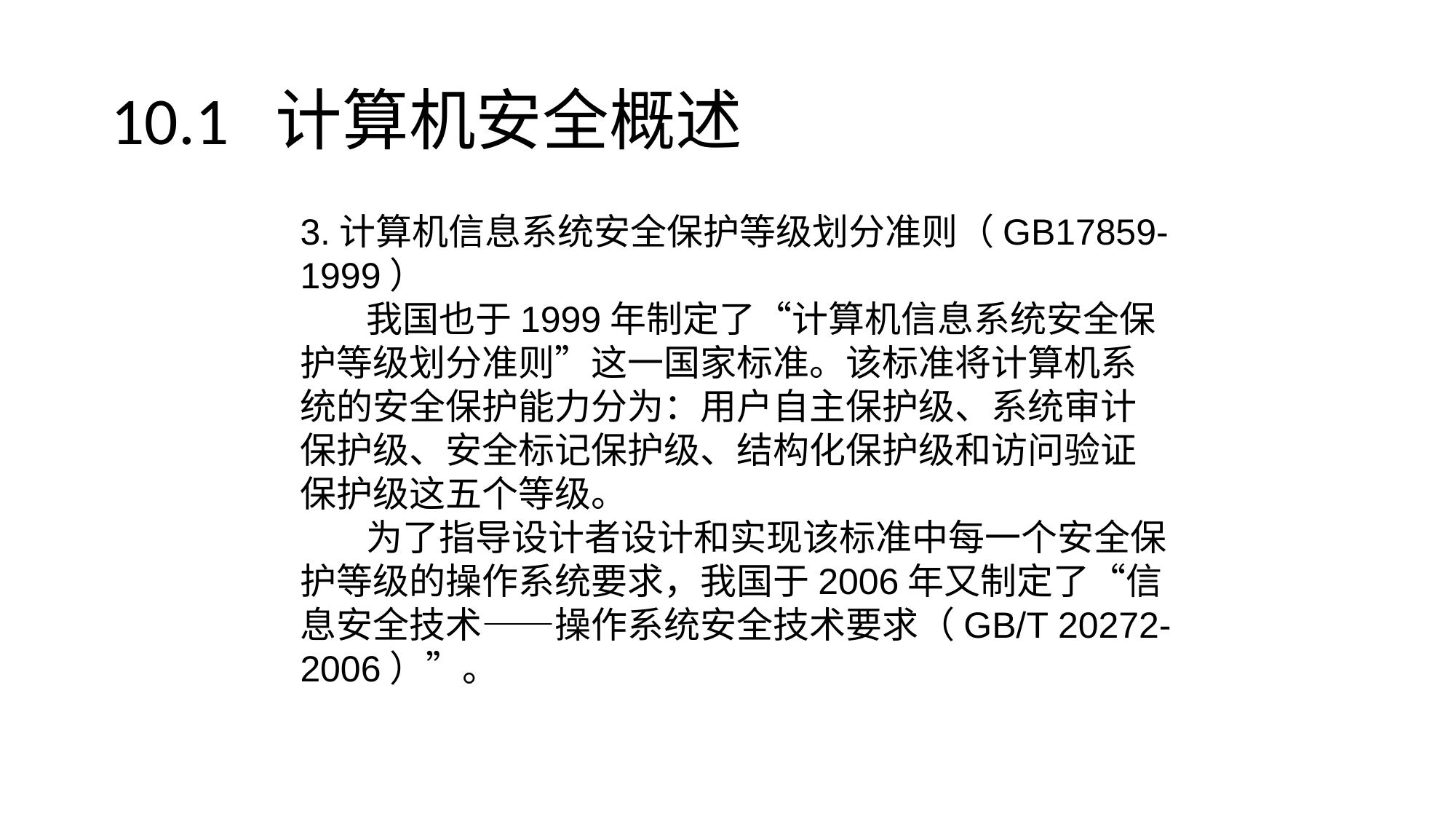

10.1  计算机安全概述
3.计算机信息系统安全保护等级划分准则（GB17859-1999）
       我国也于1999年制定了“计算机信息系统安全保护等级划分准则”这一国家标准。该标准将计算机系统的安全保护能力分为：用户自主保护级、系统审计保护级、安全标记保护级、结构化保护级和访问验证保护级这五个等级。
       为了指导设计者设计和实现该标准中每一个安全保护等级的操作系统要求，我国于2006年又制定了“信息安全技术——操作系统安全技术要求（GB/T 20272-2006）”。
8